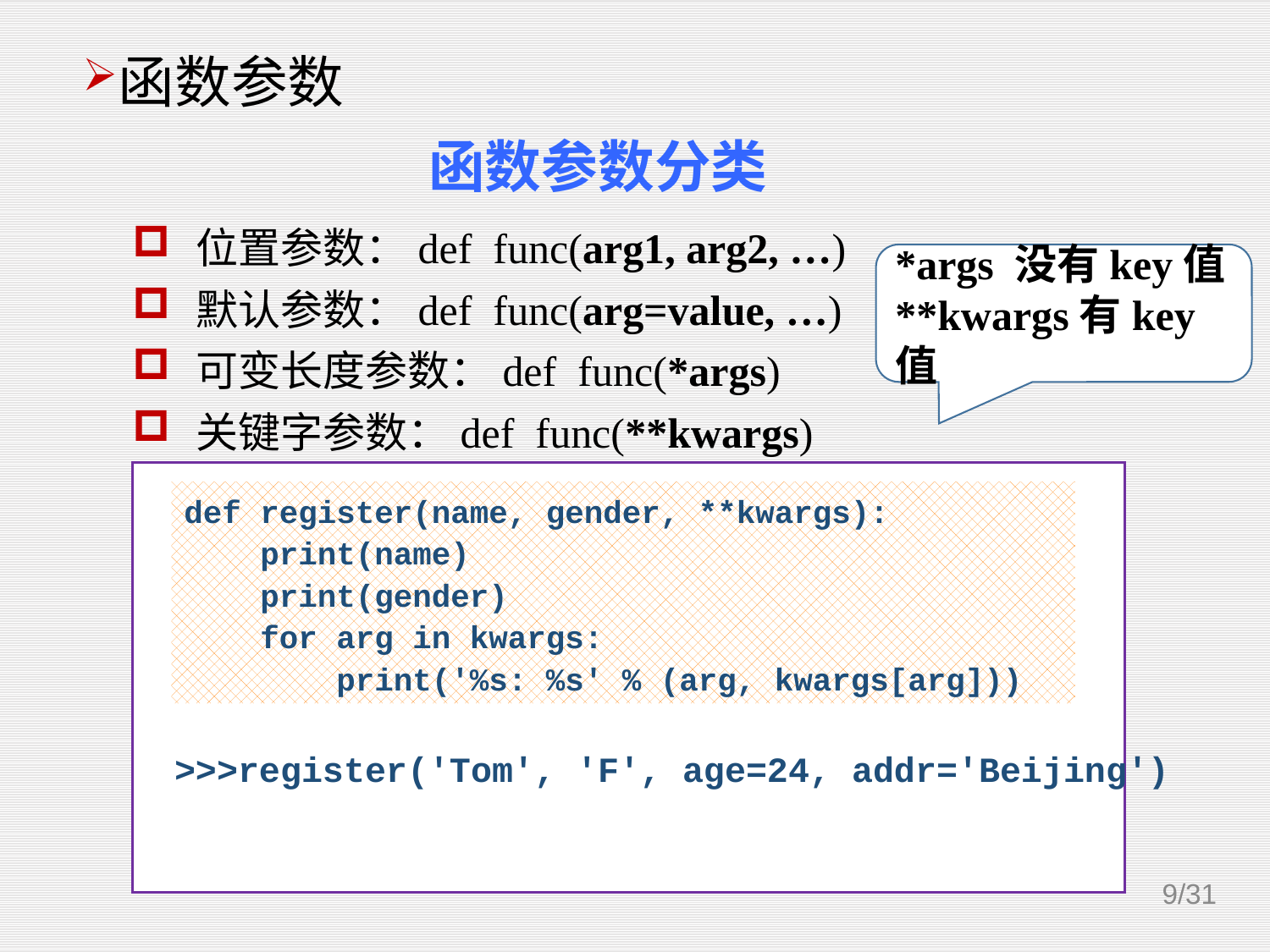

函数参数
函数参数分类
位置参数：def  func(arg1, arg2, …)
默认参数：def  func(arg=value, …)
可变长度参数：def  func(*args)
关键字参数：def  func(**kwargs)
*args 没有key值**kwargs有key值

def register(name, gender, **kwargs):
    print(name)
    print(gender)
    for arg in kwargs:
        print('%s: %s' % (arg, kwargs[arg]))
>>>register('Tom', 'F', age=24, addr='Beijing')

def register(name, gender, *args):
    print(name)
    print(gender)
    for arg in args:
        print(arg)
>>>register('Tom', 'F', 24, 'Beijing')

def register(name, gender, lab='jidian'):
    print(name)
    print(gender)
    print(lab)
>>>register('Tom', 'M')
>>>register('Jerry', 'F', 'tuhuan')

def register(name, gender):
    print(name)
    print(gender)
>>>register('Tom', 'M')